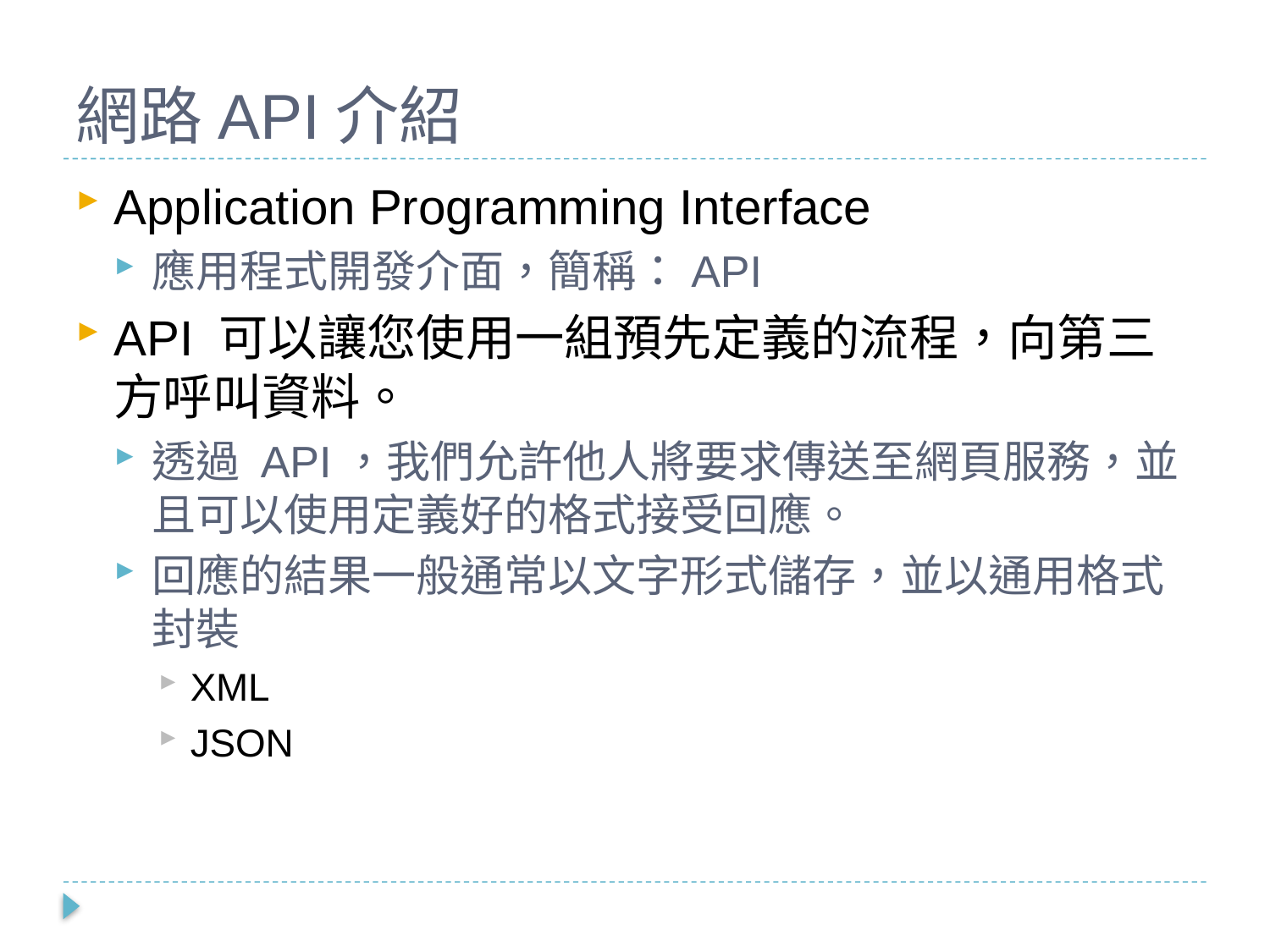

# 網路API介紹
Application Programming Interface
應用程式開發介面，簡稱：API
API 可以讓您使用一組預先定義的流程，向第三方呼叫資料。
透過 API，我們允許他人將要求傳送至網頁服務，並且可以使用定義好的格式接受回應。
回應的結果一般通常以文字形式儲存，並以通用格式封裝
XML
JSON